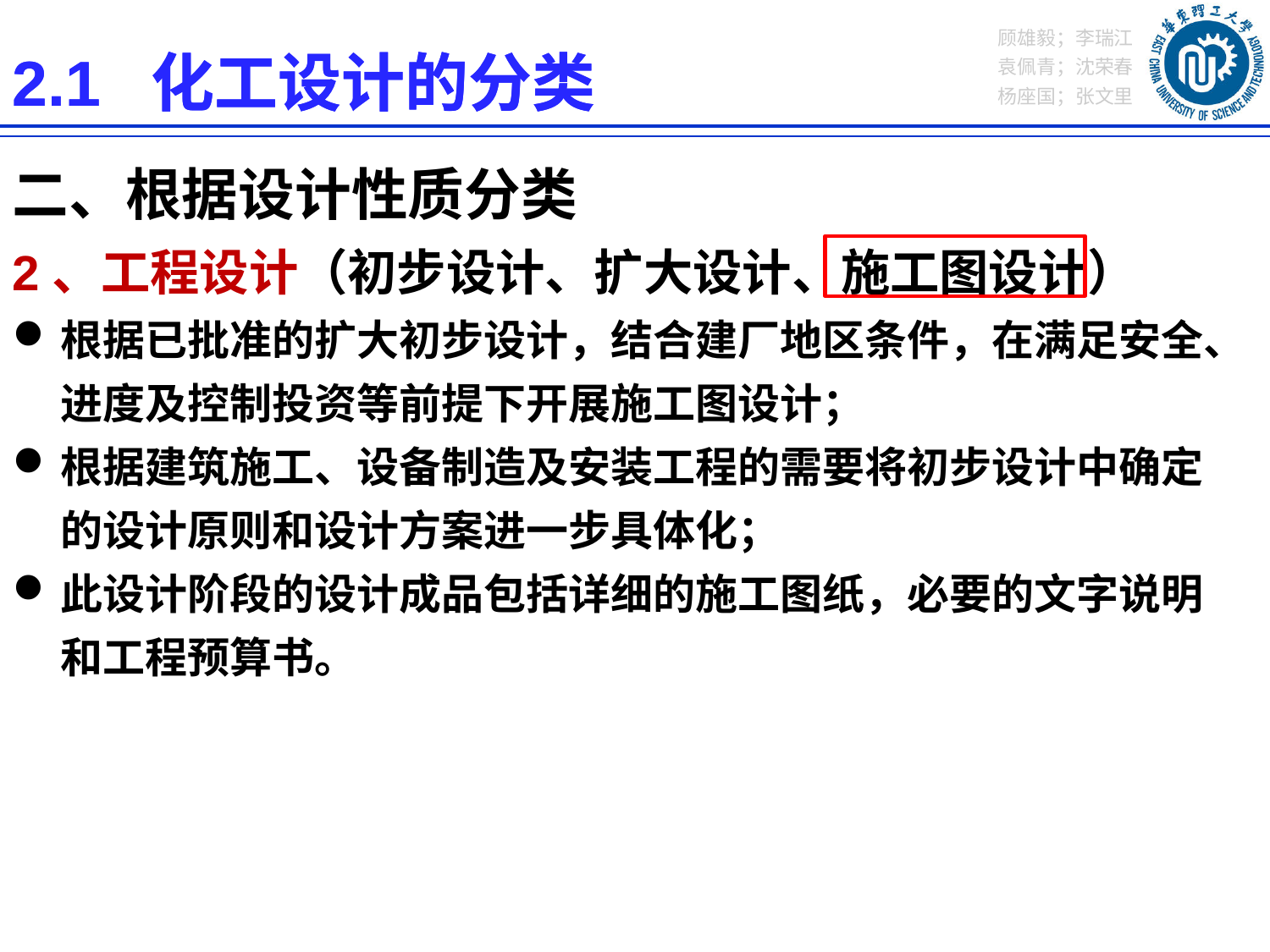

2.1  化工设计的分类
2.1  化工设计的分类
二、根据设计性质分类
2、工程设计（初步设计、扩大设计、施工图设计）
根据已批准的扩大初步设计，结合建厂地区条件，在满足安全、进度及控制投资等前提下开展施工图设计；
根据建筑施工、设备制造及安装工程的需要将初步设计中确定的设计原则和设计方案进一步具体化；
此设计阶段的设计成品包括详细的施工图纸，必要的文字说明和工程预算书。